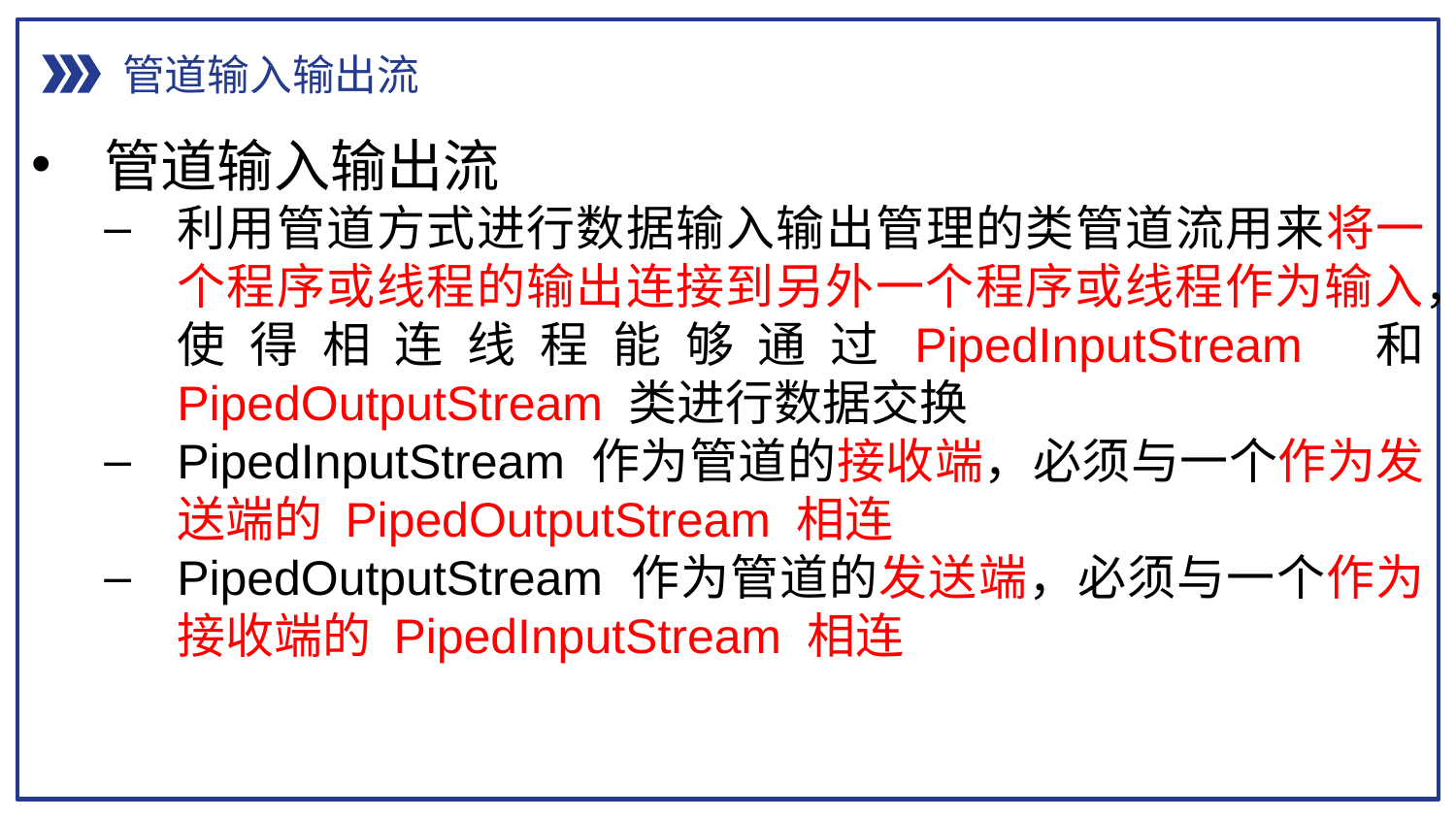

管道输入输出流

管道输入输出流
利用管道方式进行数据输入输出管理的类管道流用来将一个程序或线程的输出连接到另外一个程序或线程作为输入，使得相连线程能够通过PipedInputStream 和 PipedOutputStream 类进行数据交换
PipedInputStream 作为管道的接收端，必须与一个作为发送端的 PipedOutputStream 相连
PipedOutputStream 作为管道的发送端，必须与一个作为接收端的 PipedInputStream 相连